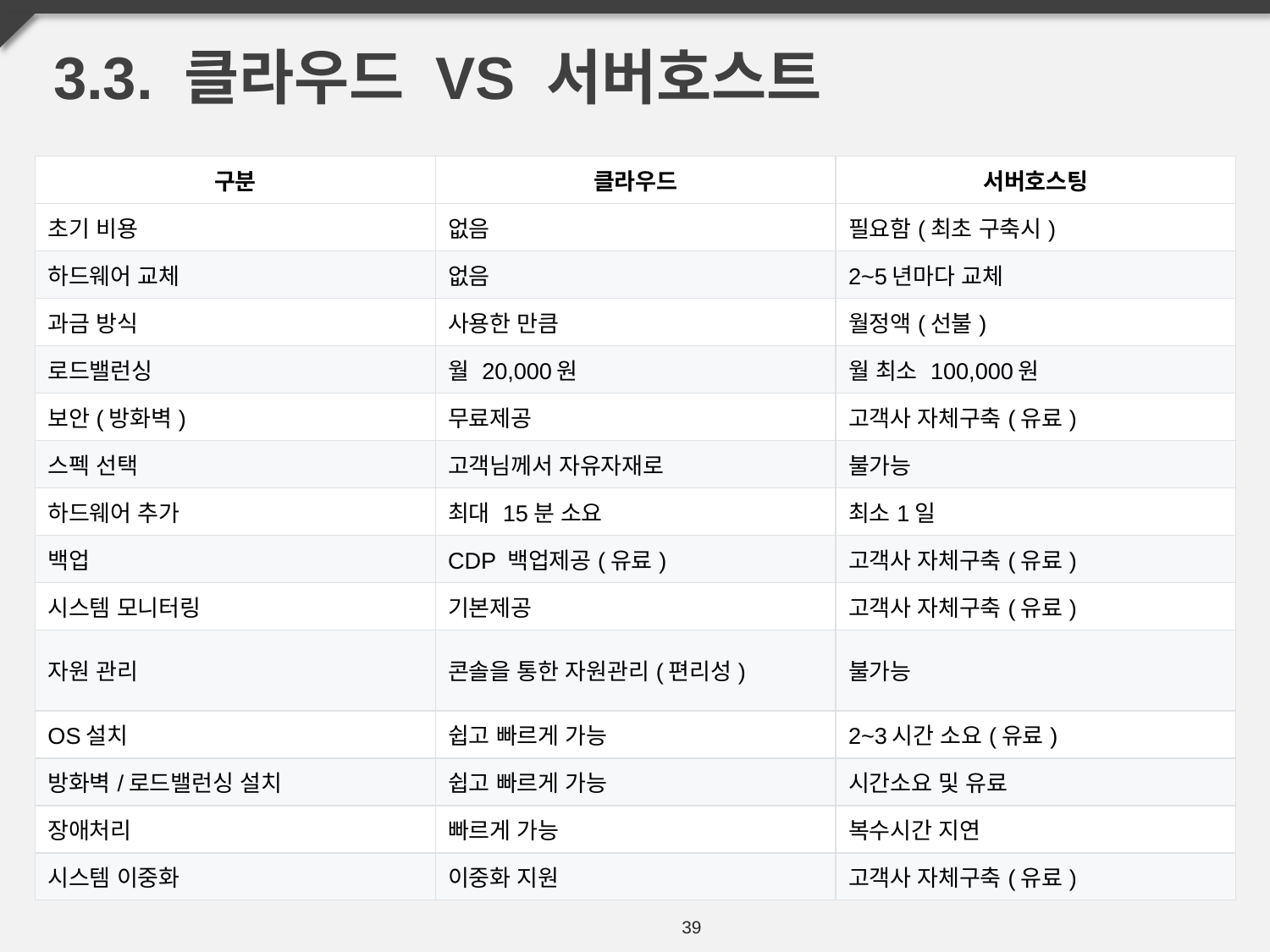

3.3. 클라우드 VS 서버호스트
| 구분 | 클라우드 | 서버호스팅 |
| --- | --- | --- |
| 초기 비용 | 없음 | 필요함(최초 구축시) |
| 하드웨어 교체 | 없음 | 2~5년마다 교체 |
| 과금 방식 | 사용한 만큼 | 월정액(선불) |
| 로드밸런싱 | 월 20,000원 | 월 최소 100,000원 |
| 보안(방화벽) | 무료제공 | 고객사 자체구축(유료) |
| 스펙 선택 | 고객님께서 자유자재로 | 불가능 |
| 하드웨어 추가 | 최대 15분 소요 | 최소1일 |
| 백업 | CDP 백업제공(유료) | 고객사 자체구축(유료) |
| 시스템 모니터링 | 기본제공 | 고객사 자체구축(유료) |
| 자원 관리 | 콘솔을 통한 자원관리(편리성) | 불가능 |
| OS설치 | 쉽고 빠르게 가능 | 2~3시간 소요(유료) |
| 방화벽/로드밸런싱 설치 | 쉽고 빠르게 가능 | 시간소요 및 유료 |
| 장애처리 | 빠르게 가능 | 복수시간 지연 |
| 시스템 이중화 | 이중화 지원 | 고객사 자체구축(유료) |
39